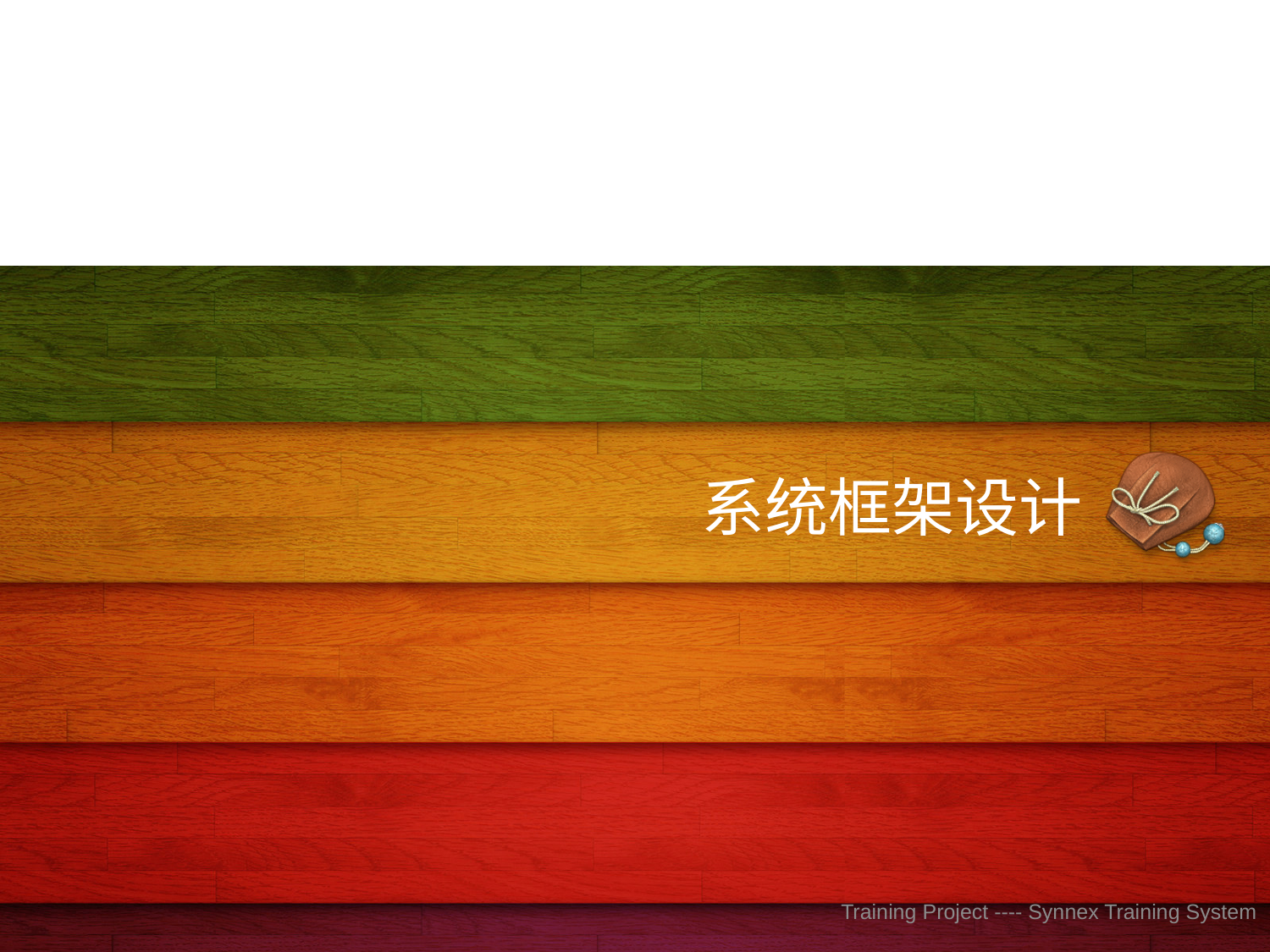

# 系统框架设计
Training Project ---- Synnex Training System